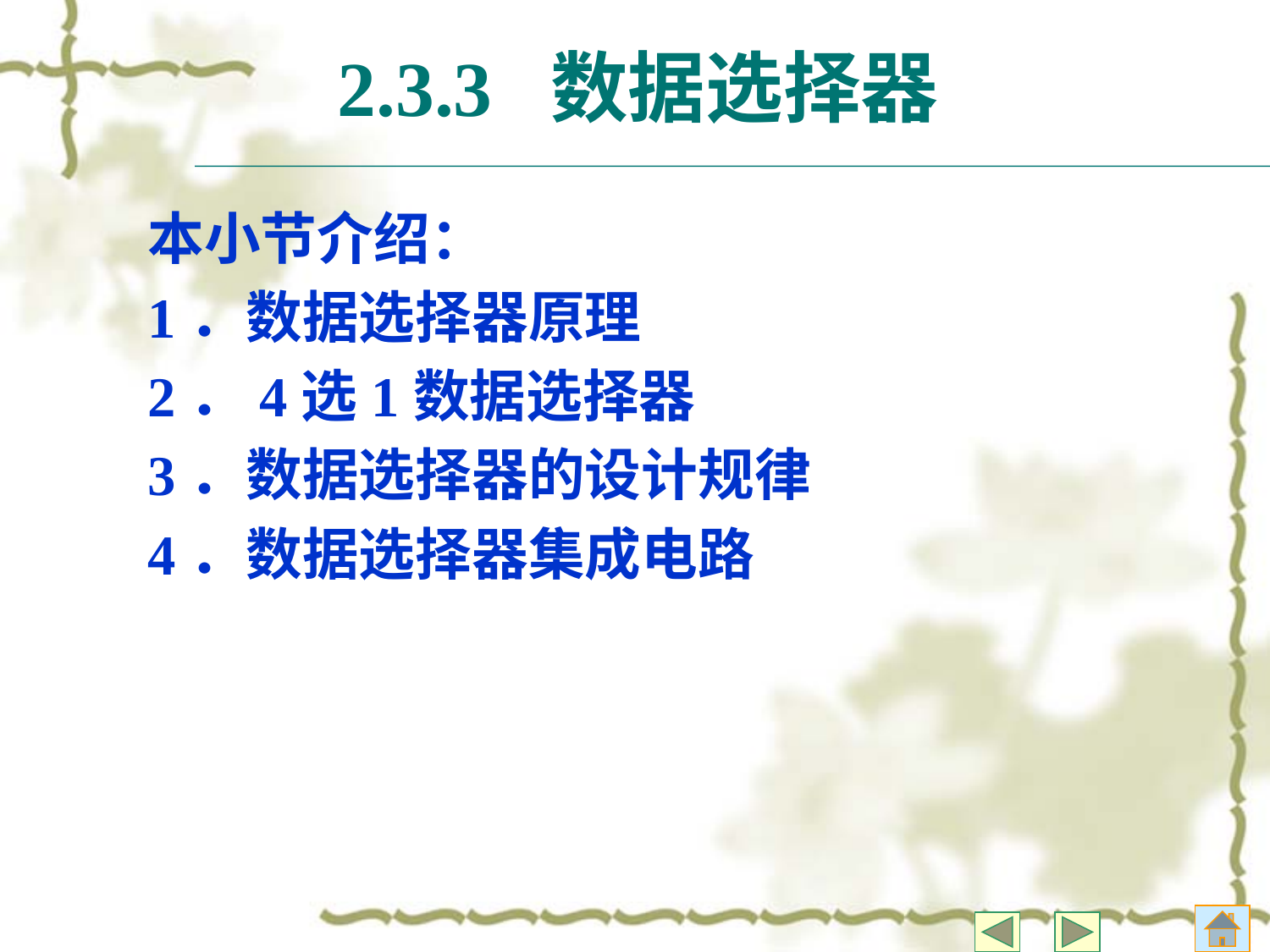

# 2.3.3  数据选择器
本小节介绍：
1．数据选择器原理
2．4选1数据选择器
3．数据选择器的设计规律
4．数据选择器集成电路